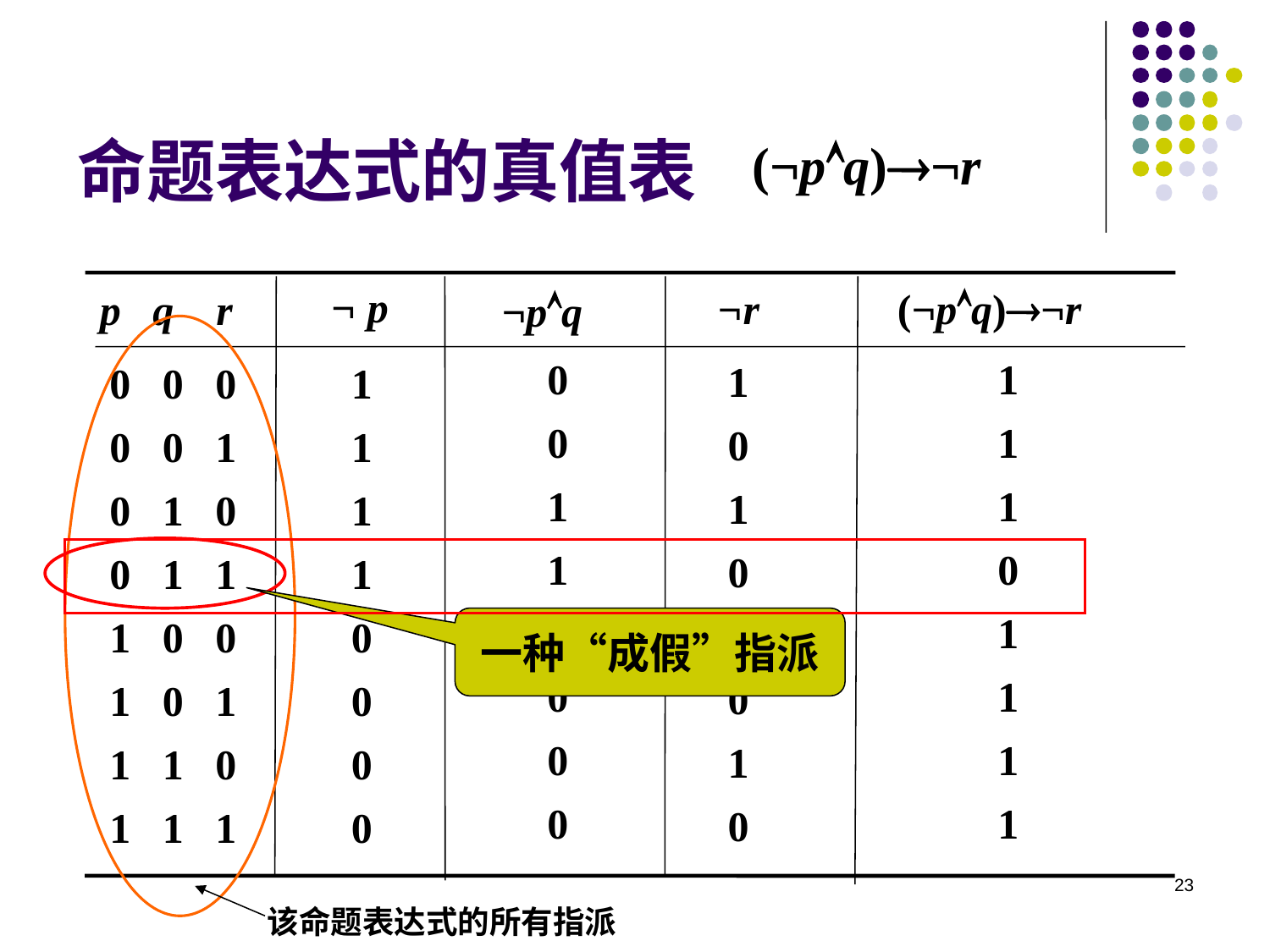

# 命题表达式的真值表
 (¬p∧q)→¬r

¬ p

¬r

(¬p∧q)→¬r
p   q    r
¬p∧q

该命题表达式的所有指派
0
0
1
1
0
0
0
0
1
1
1
0
1
1
1
1

1
0
1
0
1
0
1
0
0   0   0
0   0   1
0   1   0
0   1   1
1   0   0
1   0   1
1   1   0
1   1   1
1
1
1
1
0
0
0
0

一种“成假”指派

23